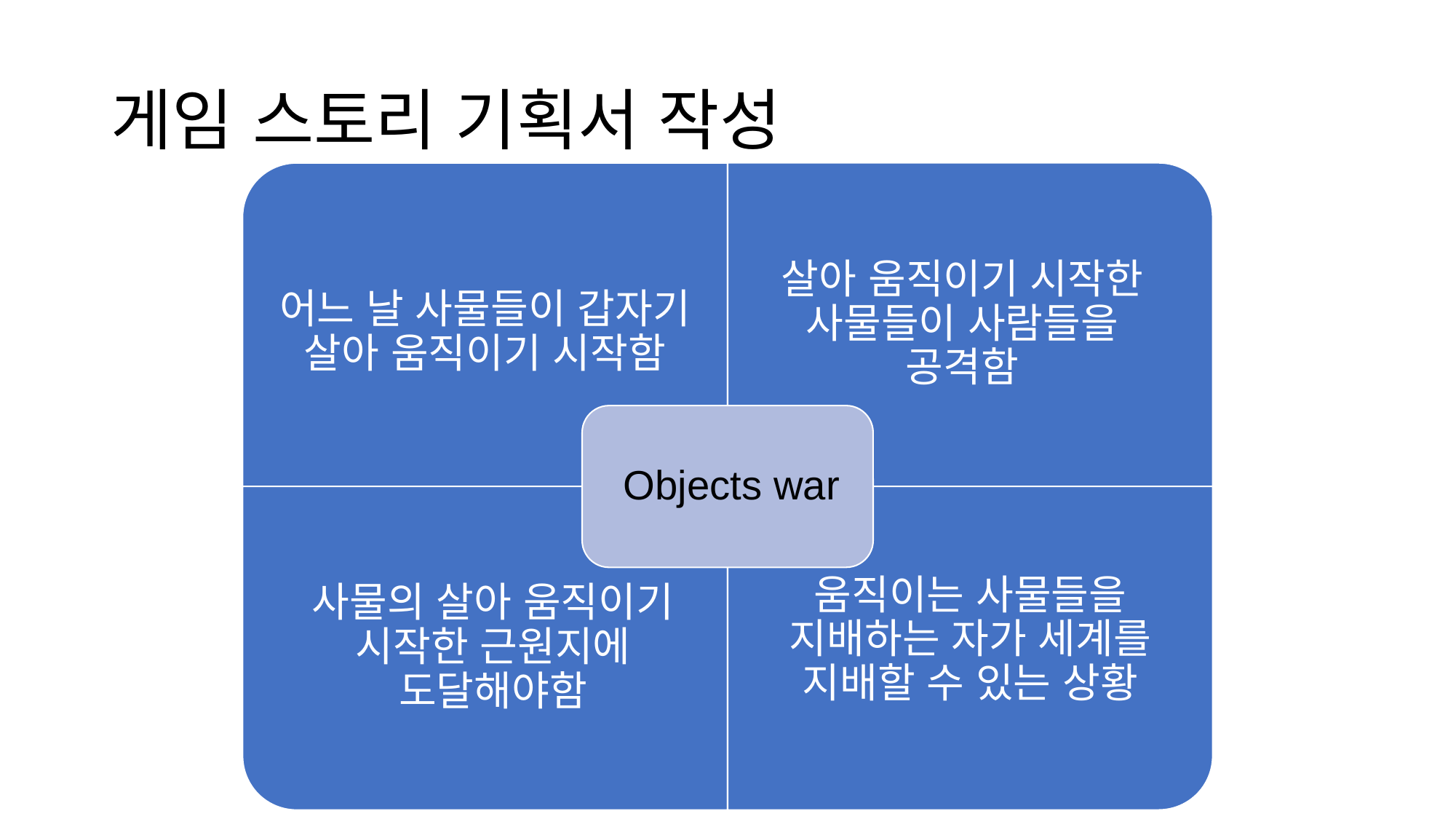

# 게임 스토리 기획서 작성
어느 날 사물들이 갑자기 살아 움직이기 시작함
살아 움직이기 시작한 사물들이 사람들을 공격함
사물의 살아 움직이기 시작한 근원지에 도달해야함
움직이는 사물들을 지배하는 자가 세계를 지배할 수 있는 상황
Objects war